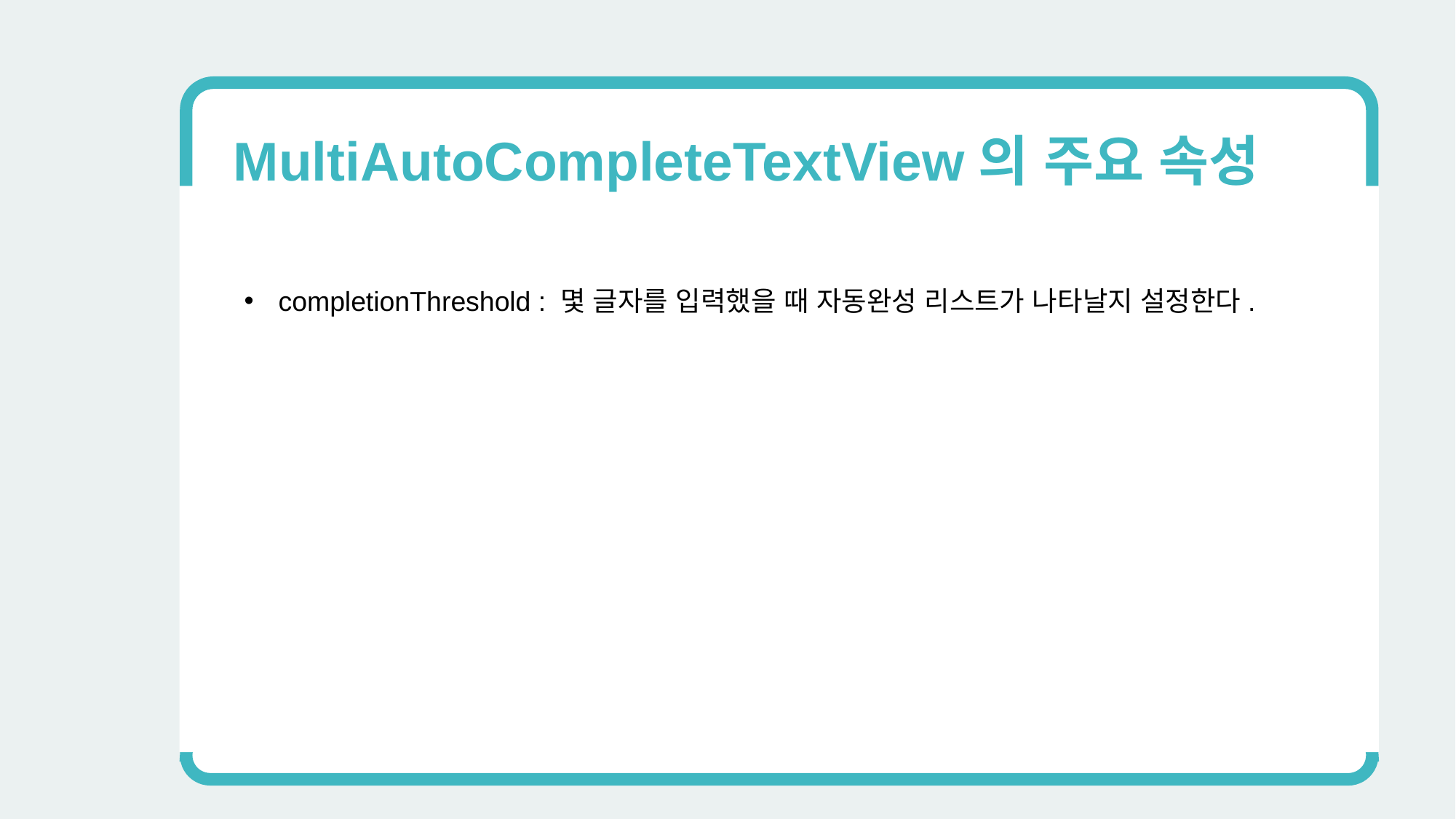

MultiAutoCompleteTextView의 주요 속성

completionThreshold : 몇 글자를 입력했을 때 자동완성 리스트가 나타날지 설정한다.